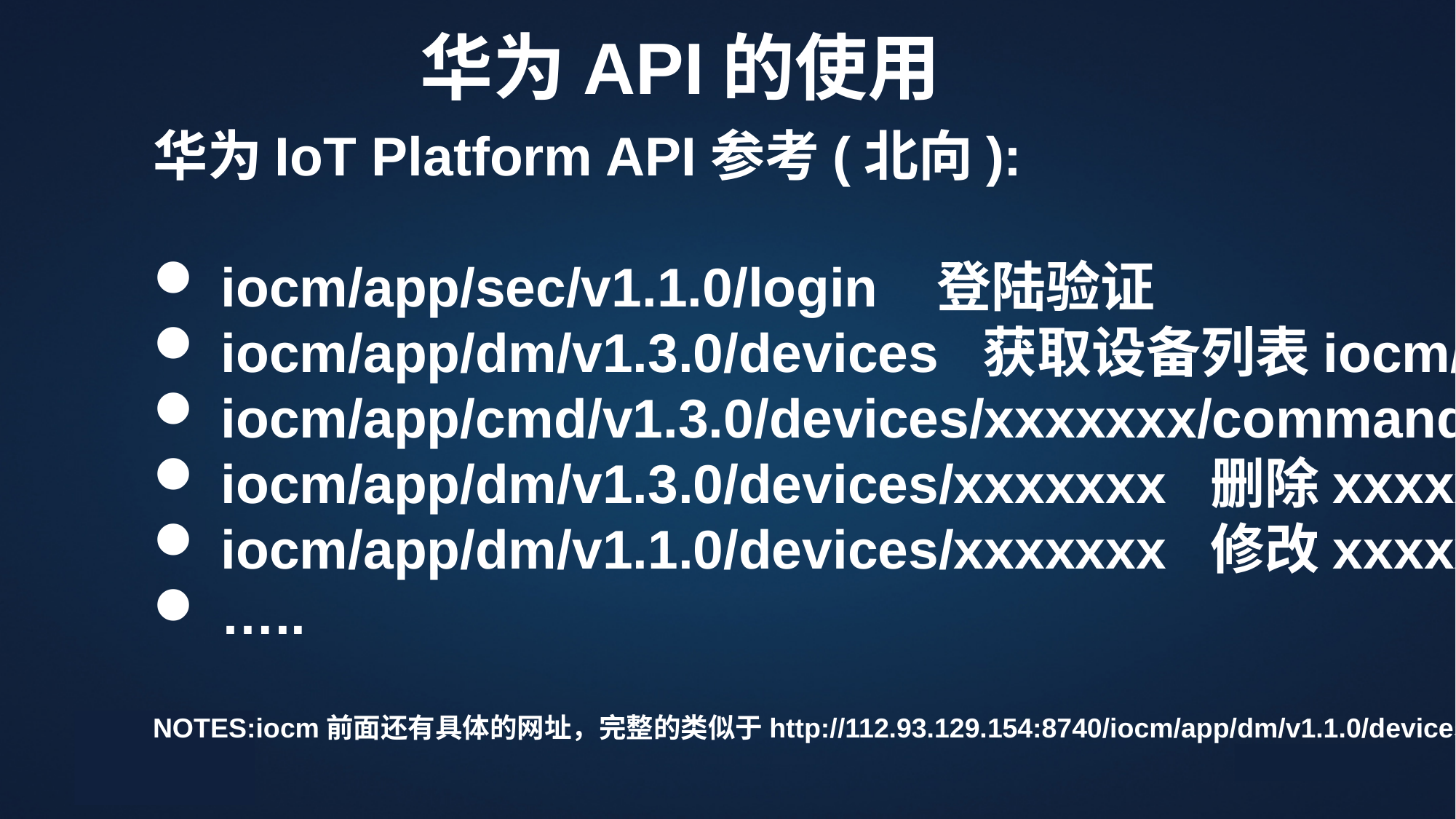

# 华为API的使用
华为IoT Platform API参考(北向):

iocm/app/sec/v1.1.0/login   登陆验证
iocm/app/dm/v1.3.0/devices  获取设备列表iocm/app/dm/v1.3.0/devices/xxxxxxx  获取xxxxxxx设备数据，post方法
iocm/app/cmd/v1.3.0/devices/xxxxxxx/commands  执行xxxxxxx设备指令
iocm/app/dm/v1.3.0/devices/xxxxxxx  删除xxxxxxx设备，delete方法iocm/app/reg/v1.2.0/devices  注册设备
iocm/app/dm/v1.1.0/devices/xxxxxxx  修改xxxxxxx设备，put方法
…..

NOTES:iocm前面还有具体的网址，完整的类似于http://112.93.129.154:8740/iocm/app/dm/v1.1.0/devices